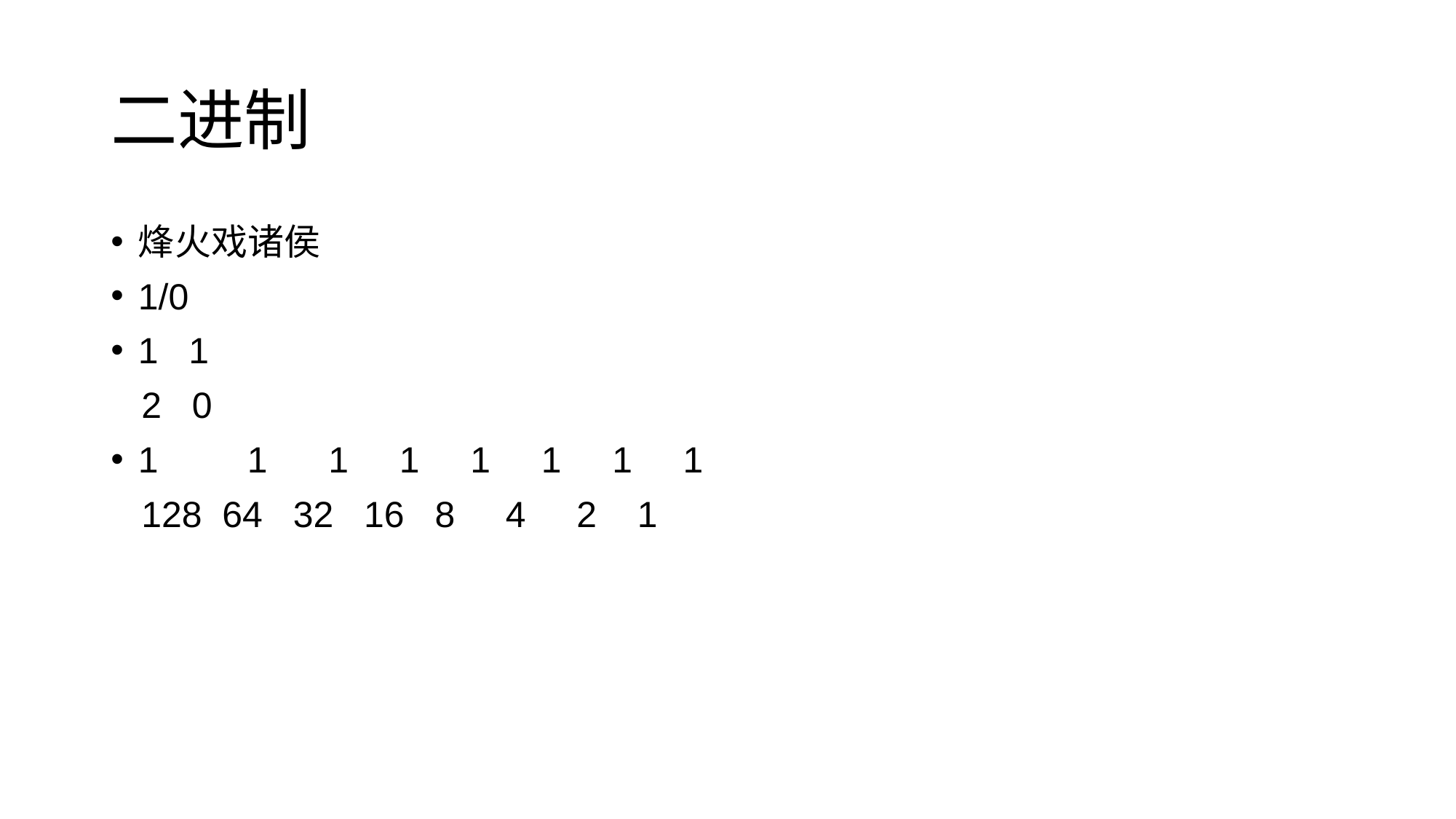

# 二进制
烽火戏诸侯
1/0
1   1
   2   0
1   	1      1     1     1     1     1     1
   128  64   32   16   8     4     2    1